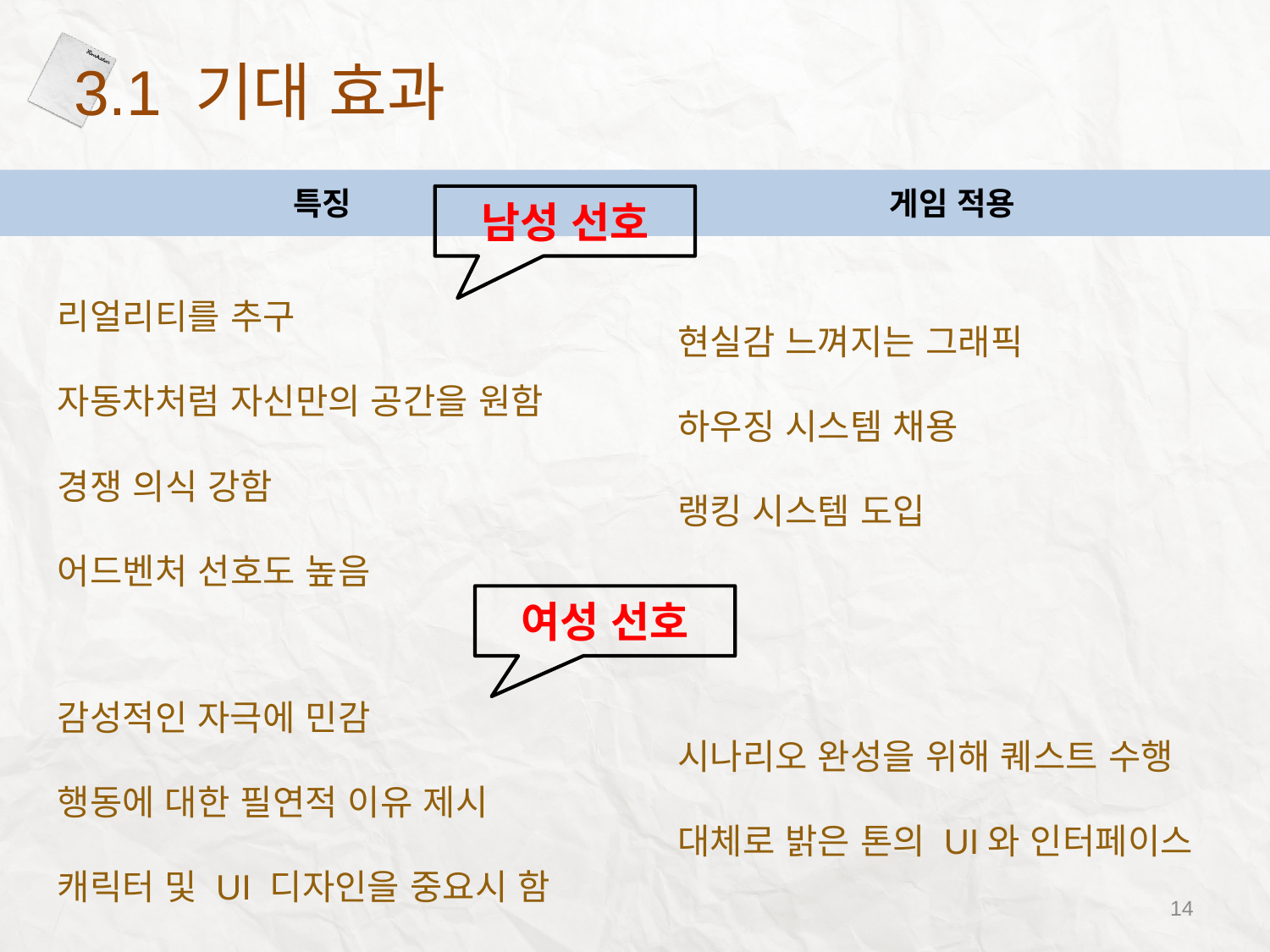

3.1 기대 효과
특징
게임 적용
남성 선호
리얼리티를 추구
자동차처럼 자신만의 공간을 원함
경쟁 의식 강함
어드벤처 선호도 높음
현실감 느껴지는 그래픽
하우징 시스템 채용
랭킹 시스템 도입
여성 선호
감성적인 자극에 민감
행동에 대한 필연적 이유 제시
캐릭터 및 UI 디자인을 중요시 함
시나리오 완성을 위해 퀘스트 수행
대체로 밝은 톤의 UI와 인터페이스
14